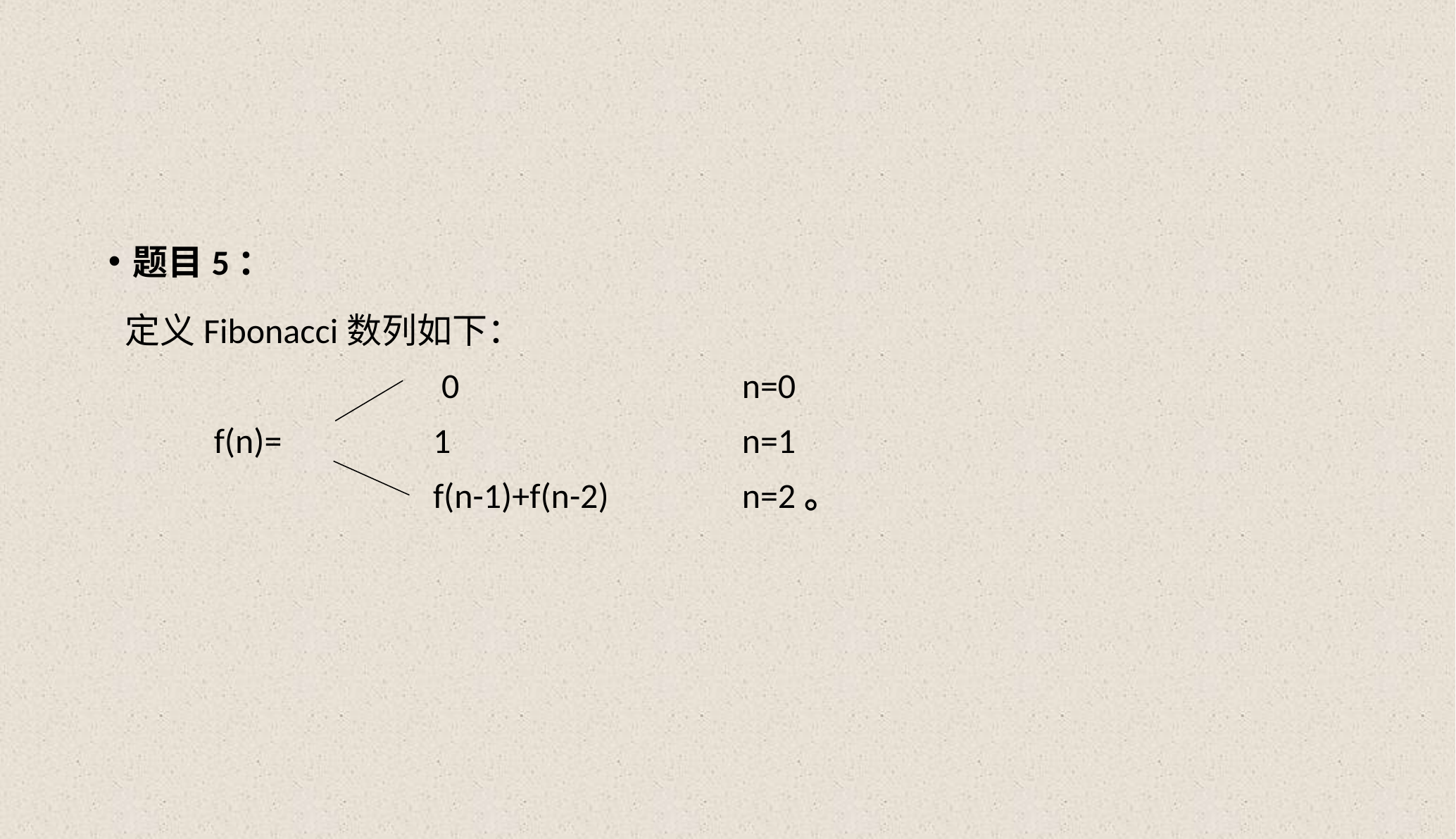

题目5：
 定义Fibonacci数列如下：
    		    	 0                      		n=0
	f(n)= 	  	 1                      		n=1
   		  	 f(n-1)+f(n-2)          	n=2。